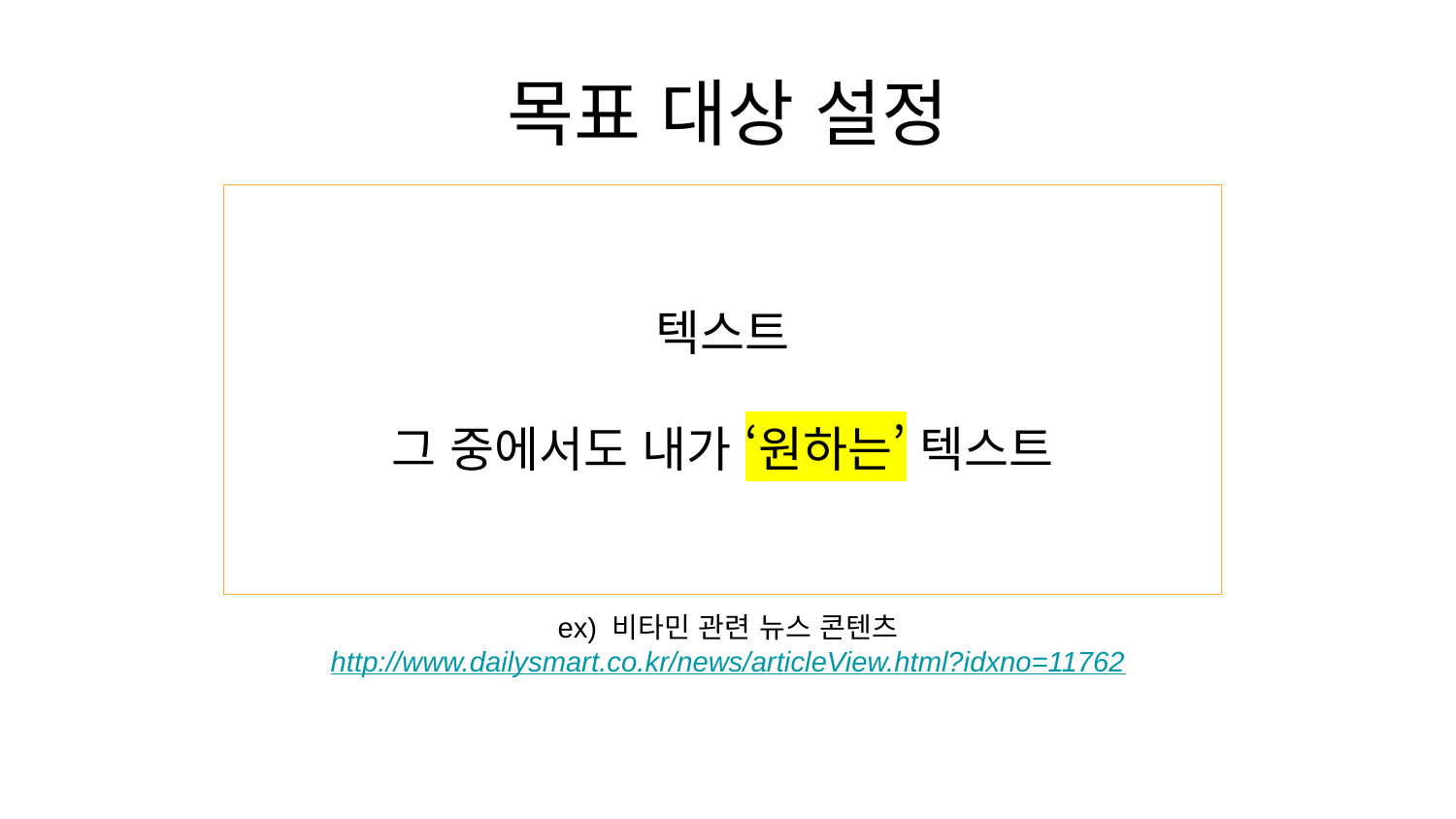

# 목표 대상 설정
텍스트

그 중에서도 내가 ‘원하는’ 텍스트
ex) 비타민 관련 뉴스 콘텐츠
http://www.dailysmart.co.kr/news/articleView.html?idxno=11762